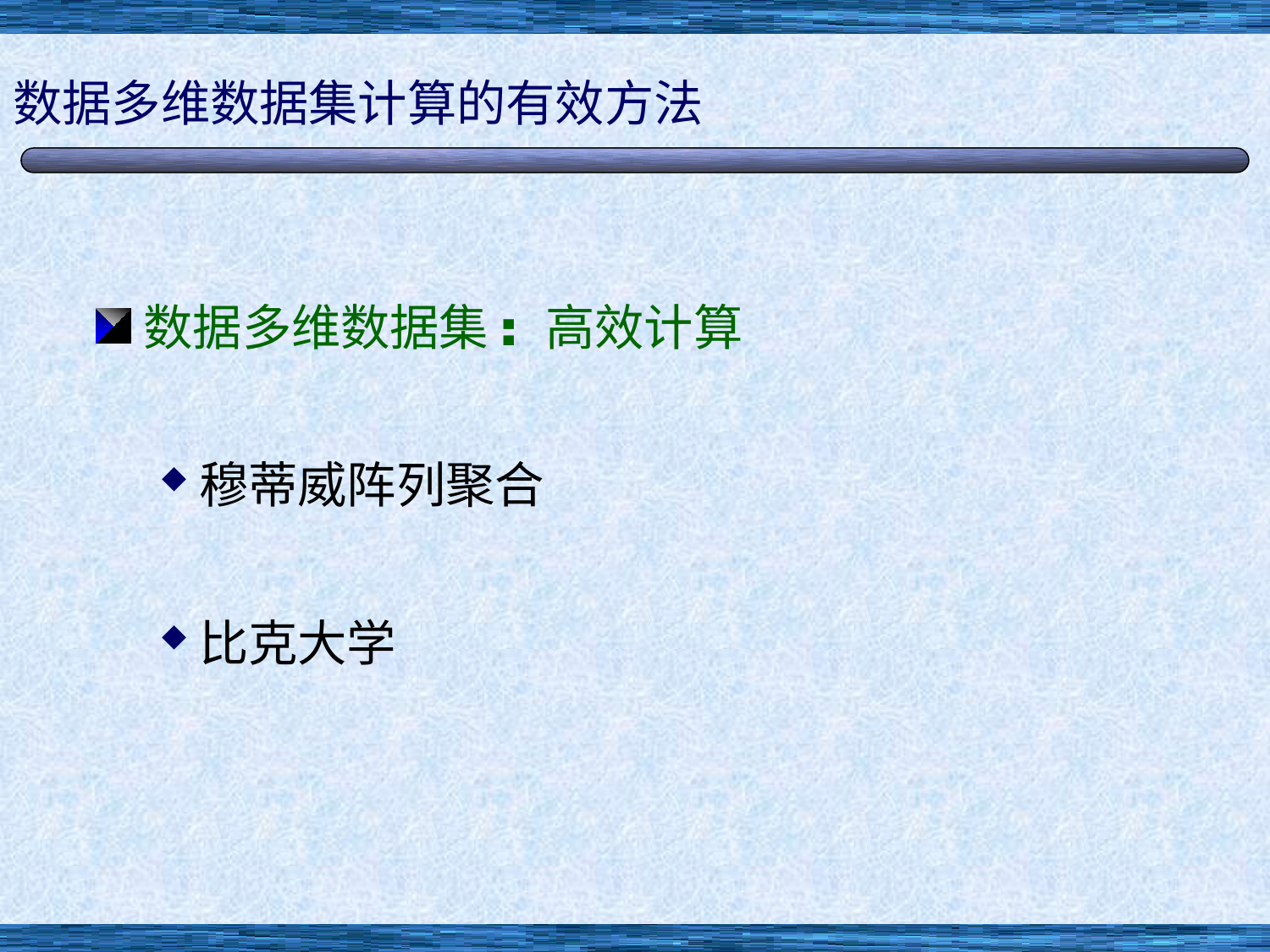

# 数据多维数据集计算的有效方法
数据多维数据集: 高效计算
穆蒂威阵列聚合
比克大学